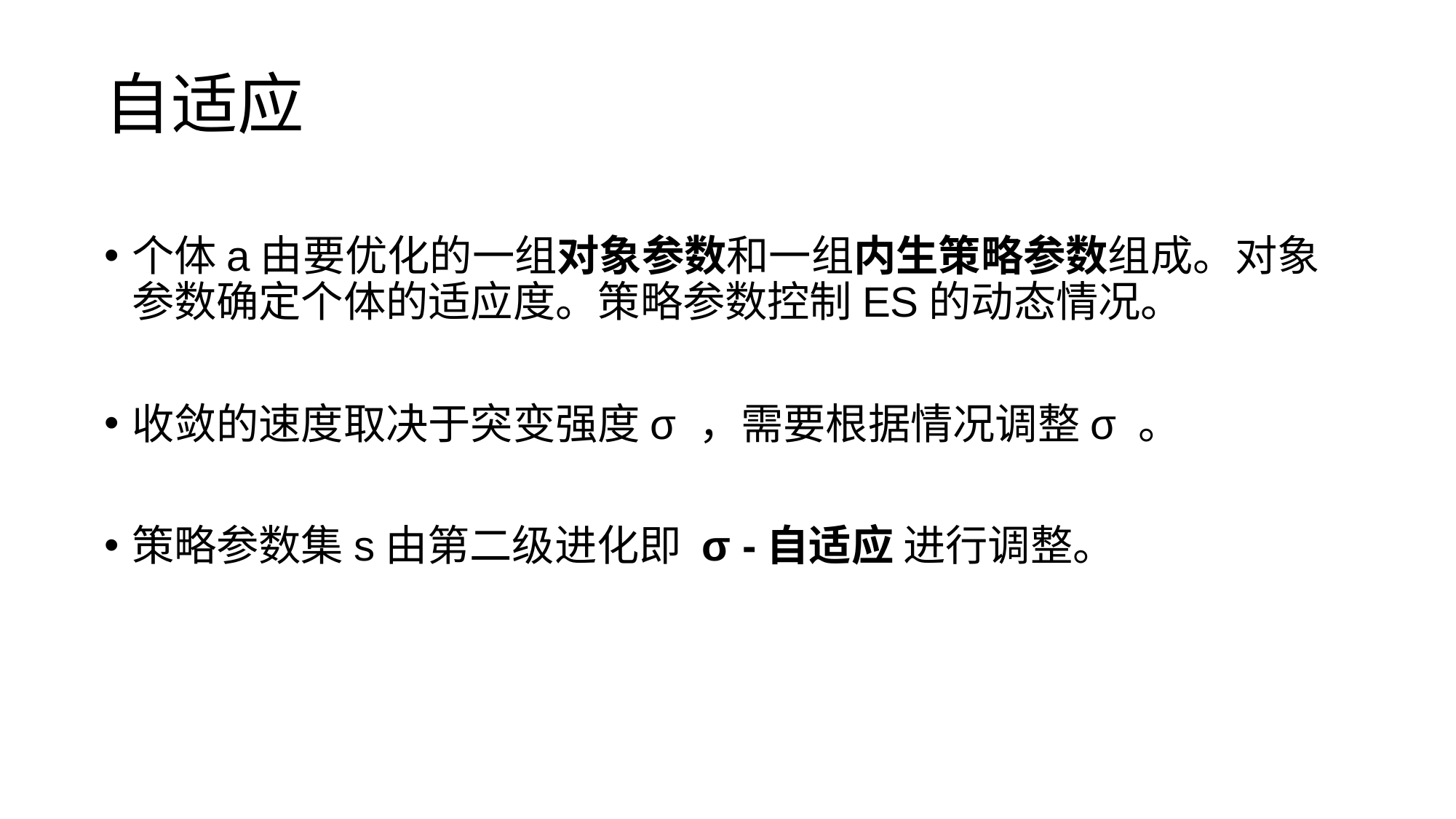

自适应
个体a由要优化的一组对象参数和一组内生策略参数组成。对象参数确定个体的适应度。策略参数控制ES的动态情况。

收敛的速度取决于突变强度σ ，需要根据情况调整σ 。

策略参数集s由第二级进化即 σ -自适应 进行调整。